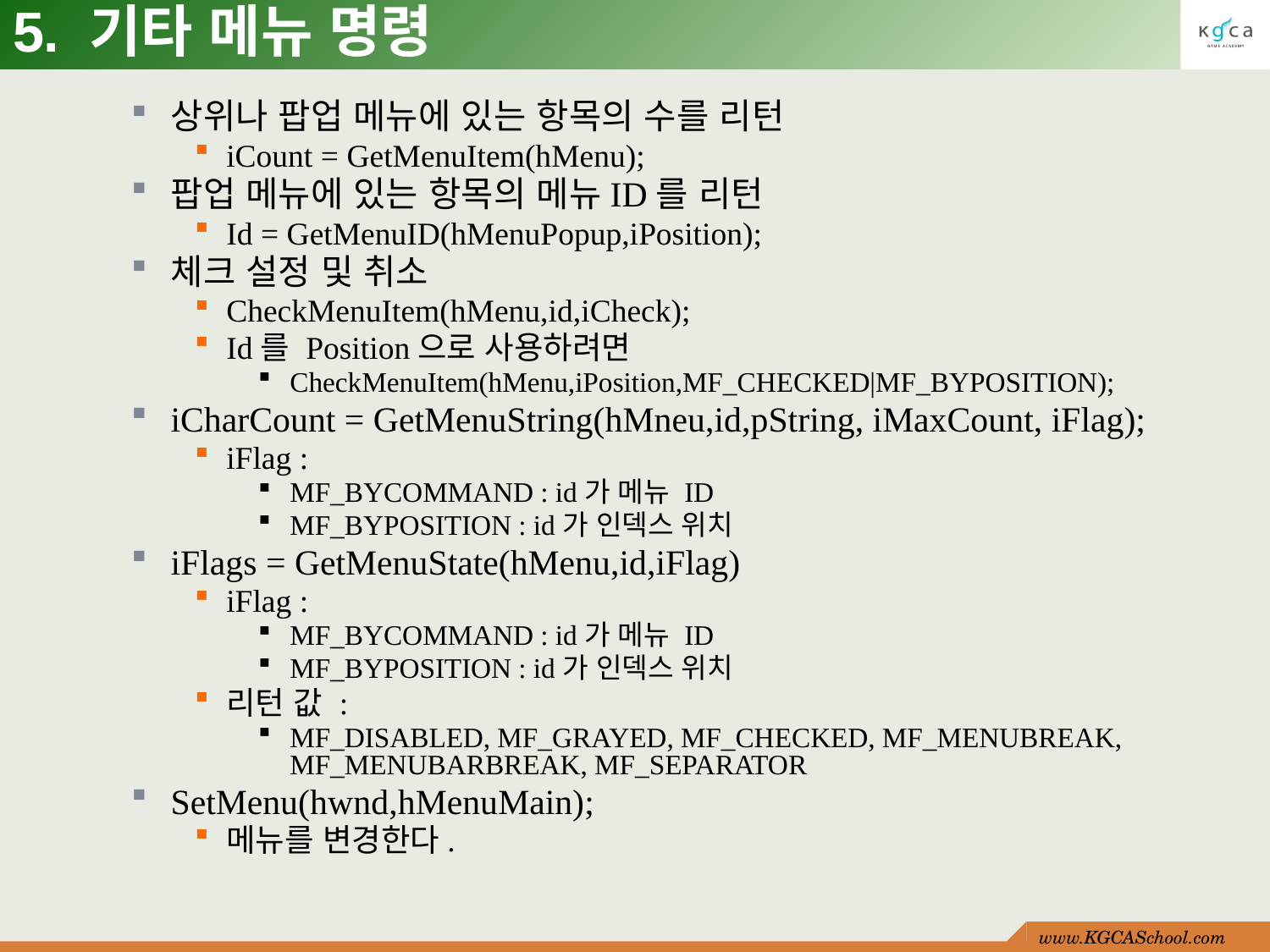

# 5. 기타 메뉴 명령
상위나 팝업 메뉴에 있는 항목의 수를 리턴
iCount = GetMenuItem(hMenu);
팝업 메뉴에 있는 항목의 메뉴ID를 리턴
Id = GetMenuID(hMenuPopup,iPosition);
체크 설정 및 취소
CheckMenuItem(hMenu,id,iCheck);
Id를 Position으로 사용하려면
CheckMenuItem(hMenu,iPosition,MF_CHECKED|MF_BYPOSITION);
iCharCount = GetMenuString(hMneu,id,pString, iMaxCount, iFlag);
iFlag :
MF_BYCOMMAND : id가 메뉴 ID
MF_BYPOSITION : id가 인덱스 위치
iFlags = GetMenuState(hMenu,id,iFlag)
iFlag :
MF_BYCOMMAND : id가 메뉴 ID
MF_BYPOSITION : id가 인덱스 위치
리턴 값 :
MF_DISABLED, MF_GRAYED, MF_CHECKED, MF_MENUBREAK, MF_MENUBARBREAK, MF_SEPARATOR
SetMenu(hwnd,hMenuMain);
메뉴를 변경한다.